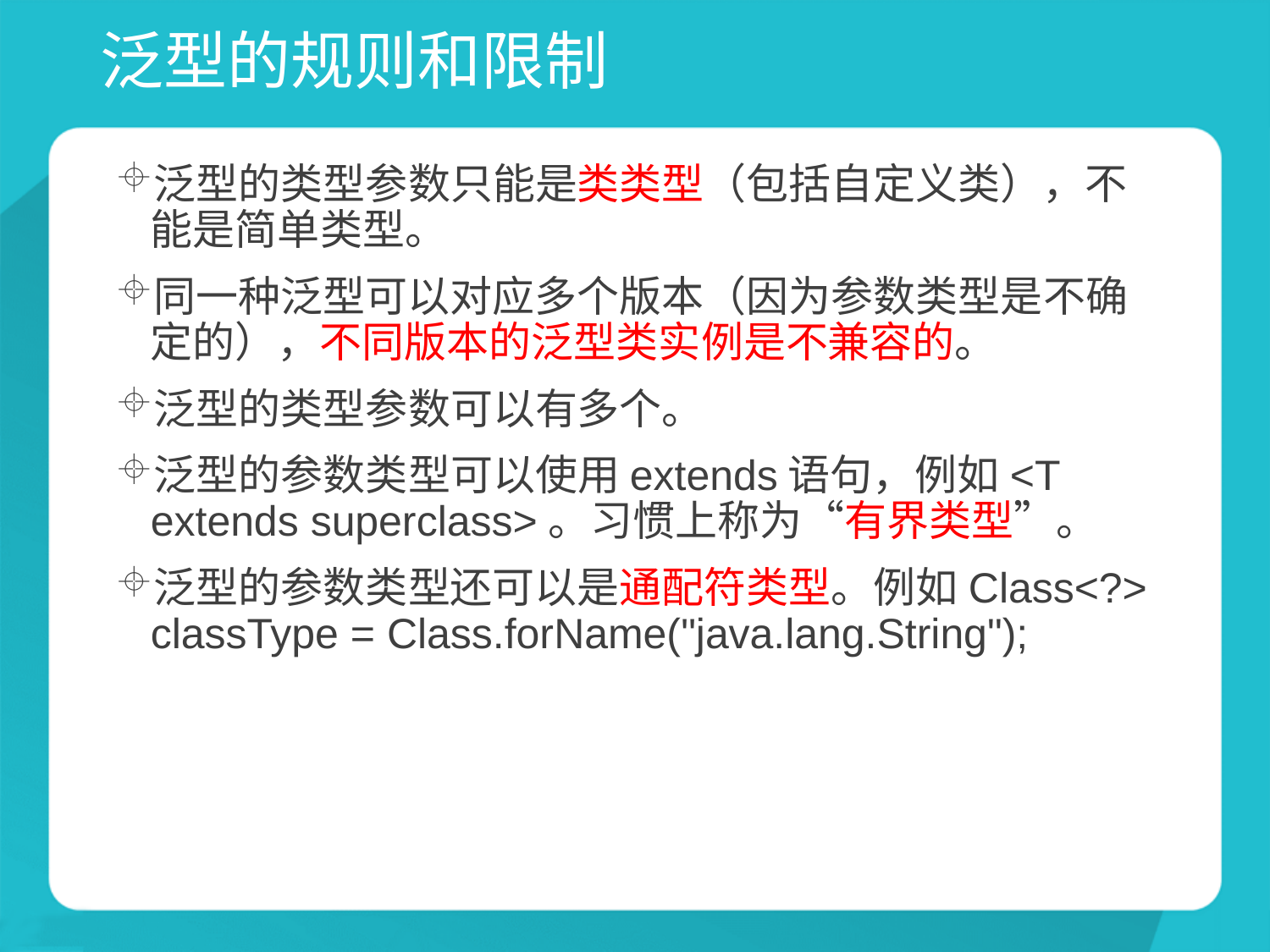

# 泛型的规则和限制
泛型的类型参数只能是类类型（包括自定义类），不能是简单类型。
同一种泛型可以对应多个版本（因为参数类型是不确定的），不同版本的泛型类实例是不兼容的。
泛型的类型参数可以有多个。
泛型的参数类型可以使用extends语句，例如<T extends superclass>。习惯上称为“有界类型”。
泛型的参数类型还可以是通配符类型。例如Class<?> classType = Class.forName("java.lang.String");